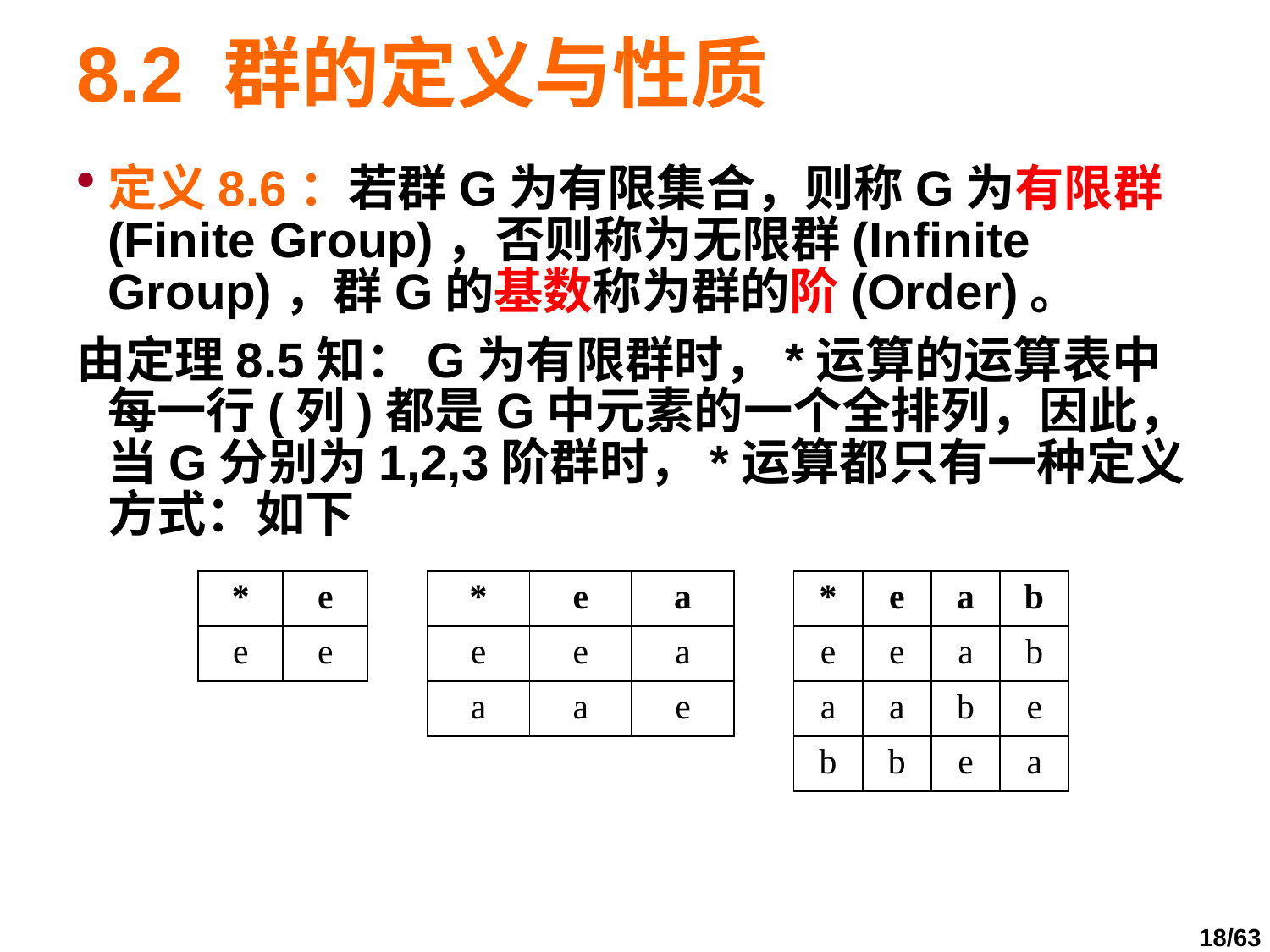

# 8.2 群的定义与性质
定义8.6：若群G为有限集合，则称G为有限群(Finite Group)，否则称为无限群(Infinite Group)，群G的基数称为群的阶(Order)。
由定理8.5知：G为有限群时，*运算的运算表中每一行(列)都是G中元素的一个全排列，因此，当G分别为1,2,3阶群时，*运算都只有一种定义方式：如下
| \* | e |
| --- | --- |
| e | e |
| \* | e | a |
| --- | --- | --- |
| e | e | a |
| a | a | e |
| \* | e | a | b |
| --- | --- | --- | --- |
| e | e | a | b |
| a | a | b | e |
| b | b | e | a |